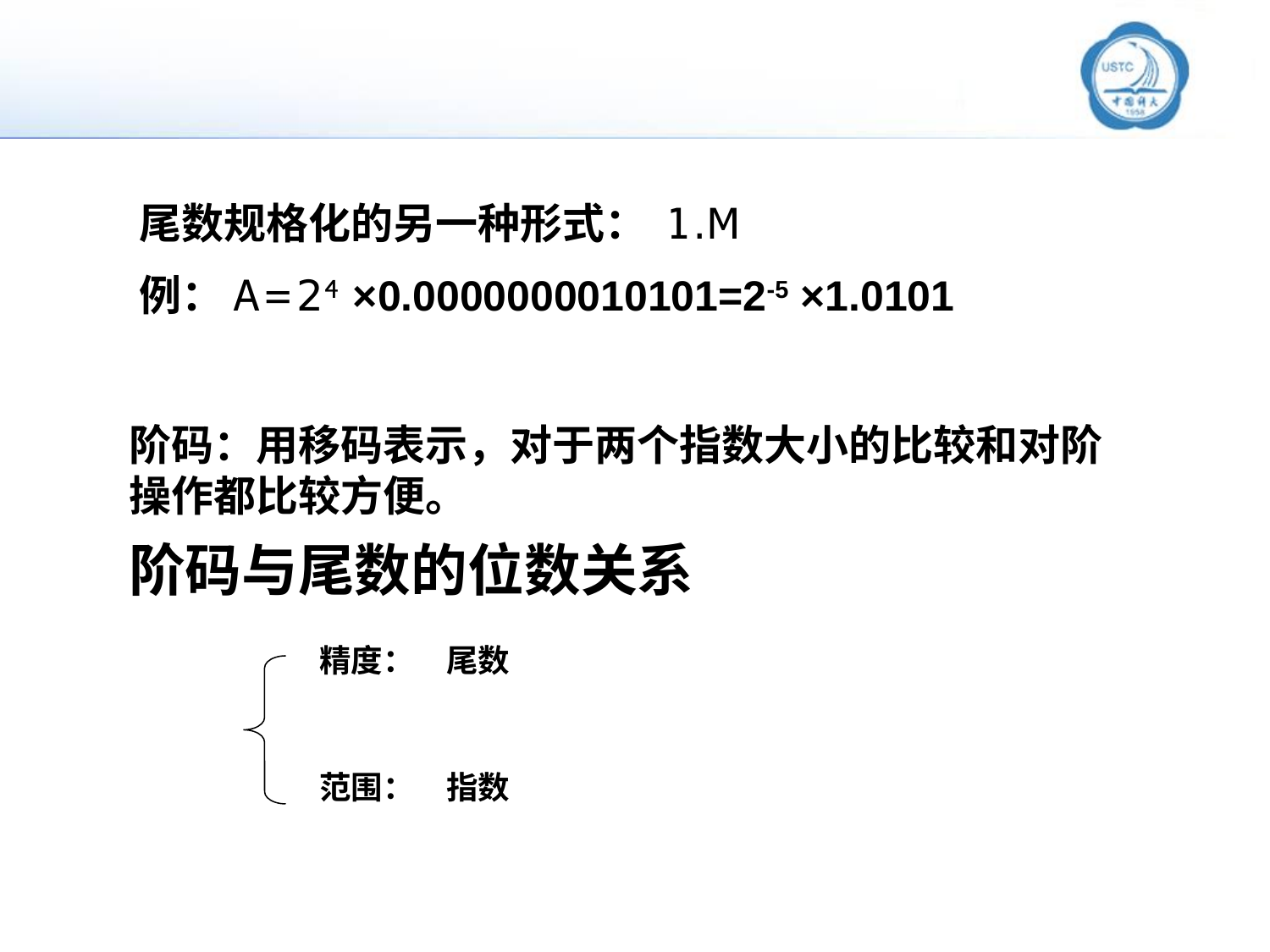

尾数规格化的另一种形式： 1.M
例：A=24 ×0.0000000010101=2-5 ×1.0101

阶码：用移码表示，对于两个指数大小的比较和对阶操作都比较方便。
阶码与尾数的位数关系
精度：
尾数

范围：
指数